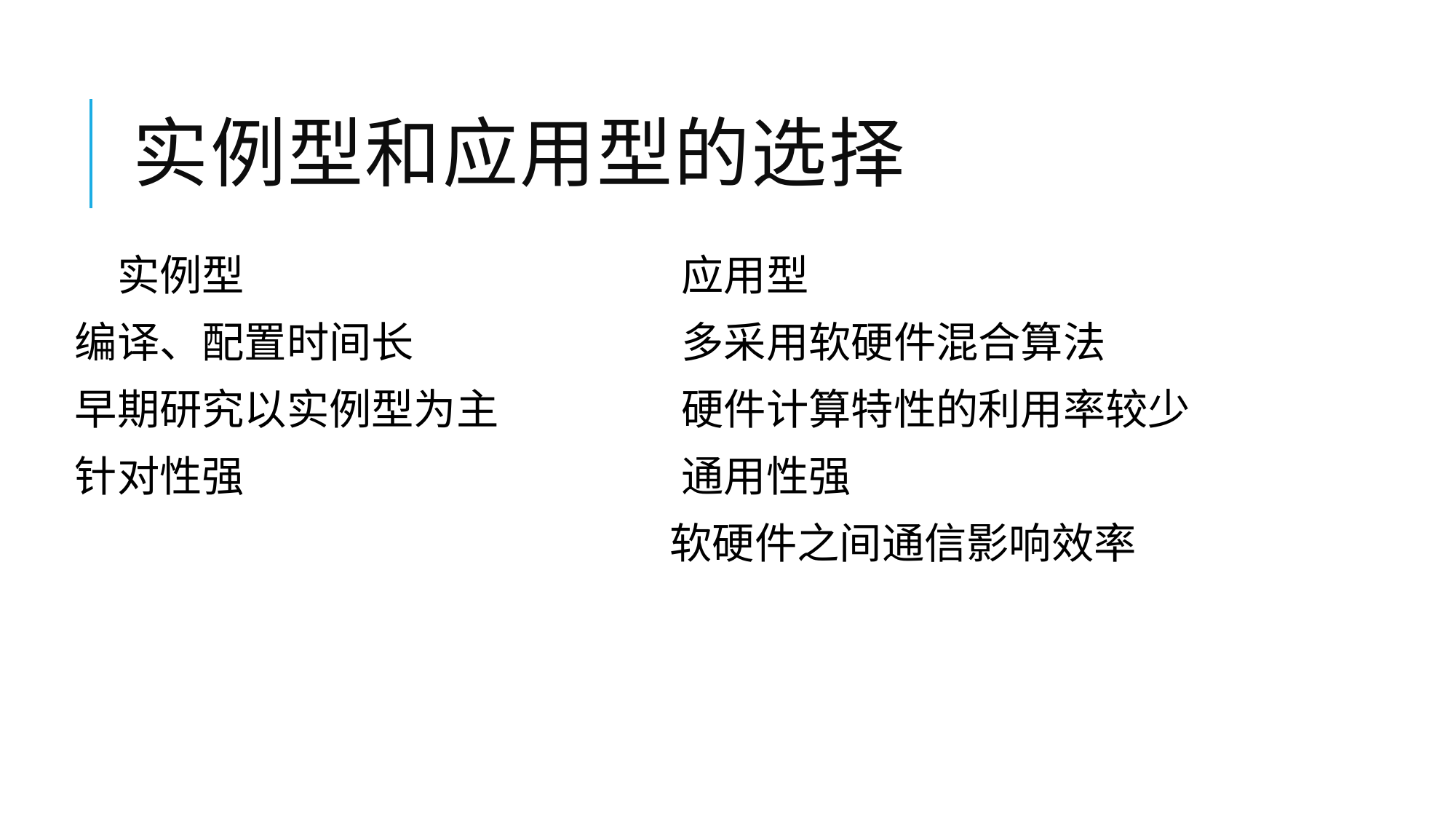

# 实例型和应用型的选择
　实例型
编译、配置时间长
早期研究以实例型为主
针对性强

应用型
多采用软硬件混合算法
硬件计算特性的利用率较少
通用性强
软硬件之间通信影响效率